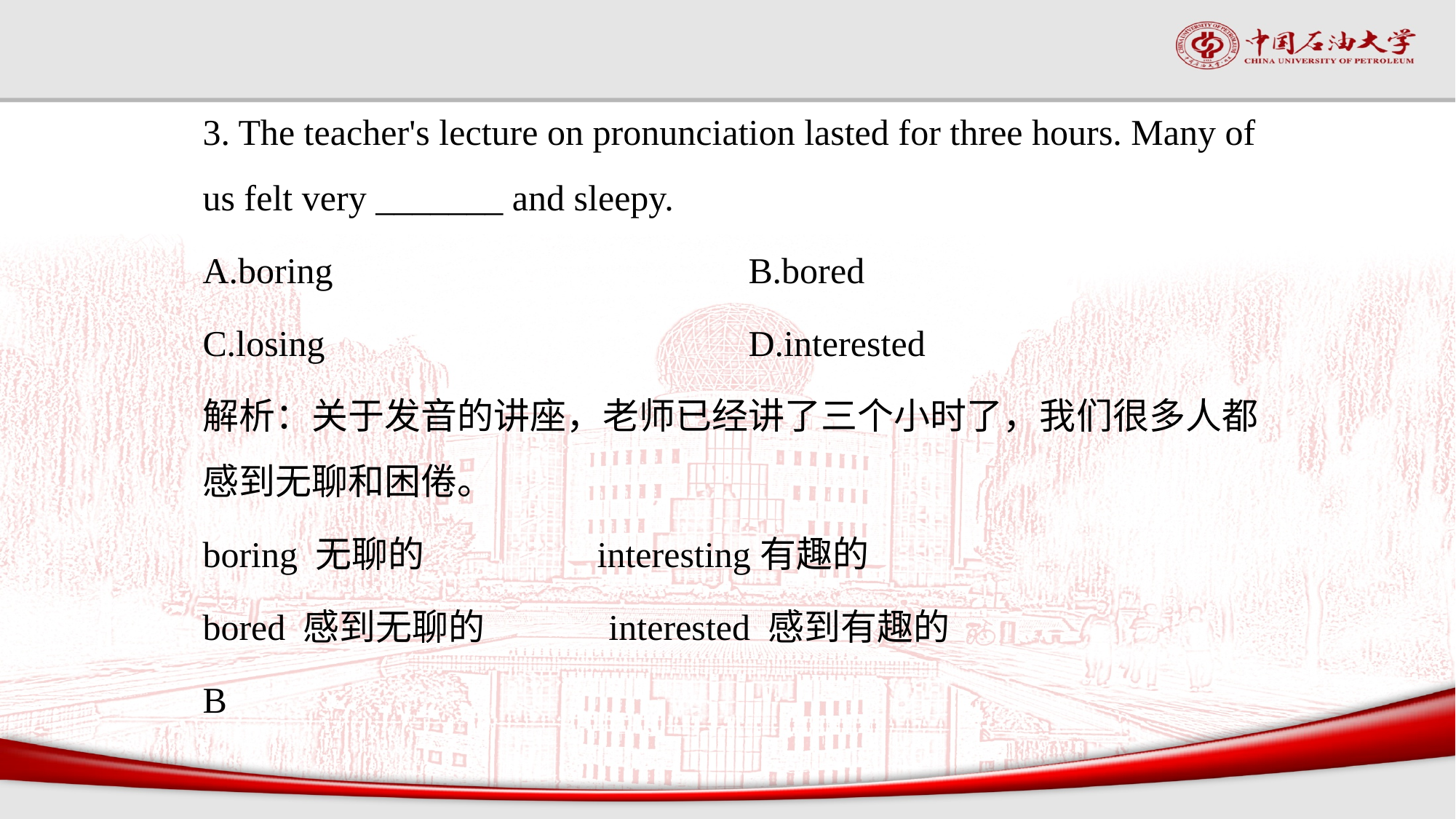

#
3. The teacher's lecture on pronunciation lasted for three hours. Many of us felt very _______ and sleepy.
A.boring				B.bored
C.losing				D.interested
解析：关于发音的讲座，老师已经讲了三个小时了，我们很多人都感到无聊和困倦。
boring 无聊的                    interesting有趣的
bored 感到无聊的              interested 感到有趣的
B